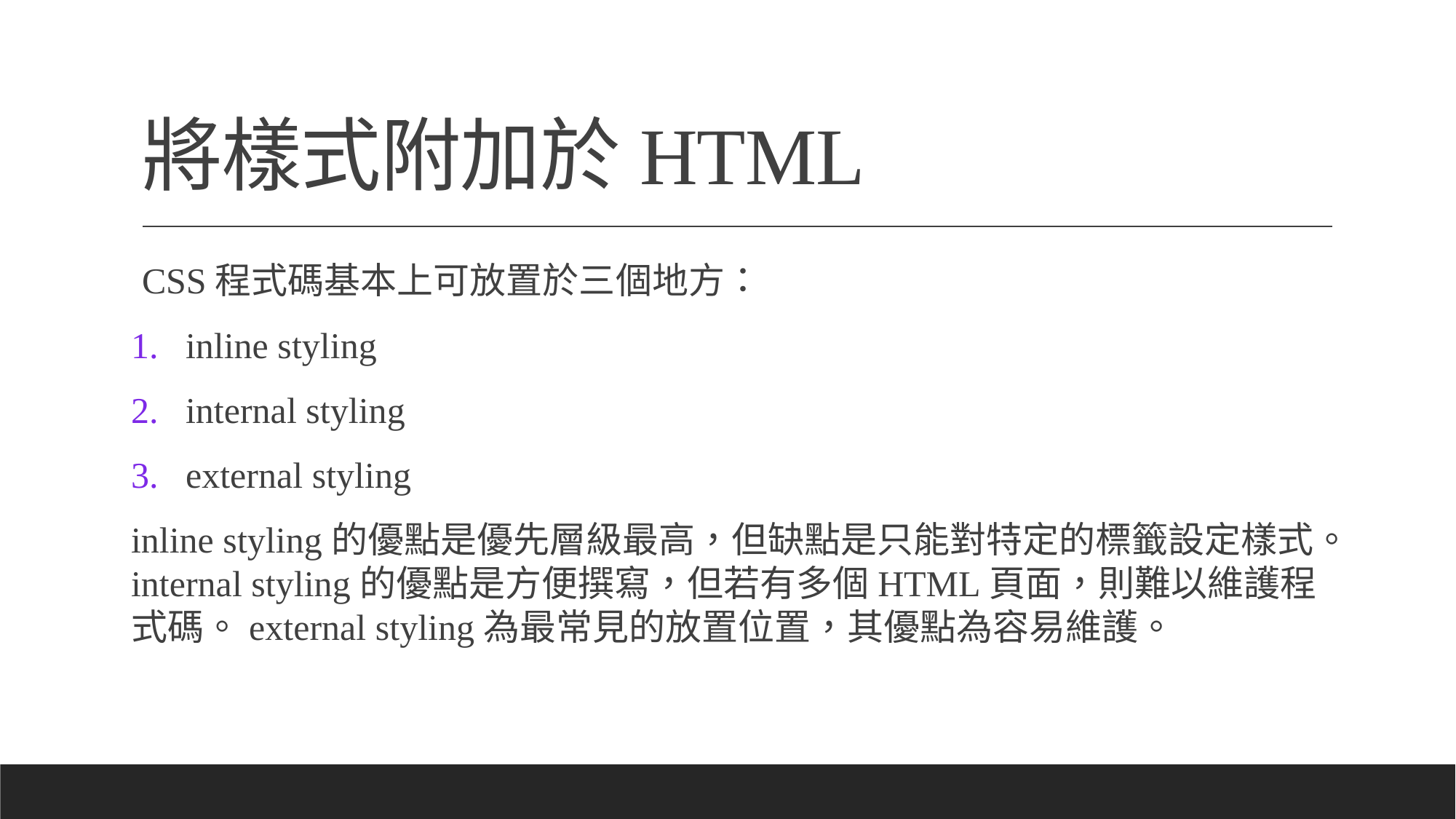

# 將樣式附加於HTML
CSS程式碼基本上可放置於三個地方：
inline styling
internal styling
external styling
inline styling的優點是優先層級最高，但缺點是只能對特定的標籤設定樣式。internal styling的優點是方便撰寫，但若有多個HTML頁面，則難以維護程式碼。external styling為最常見的放置位置，其優點為容易維護。